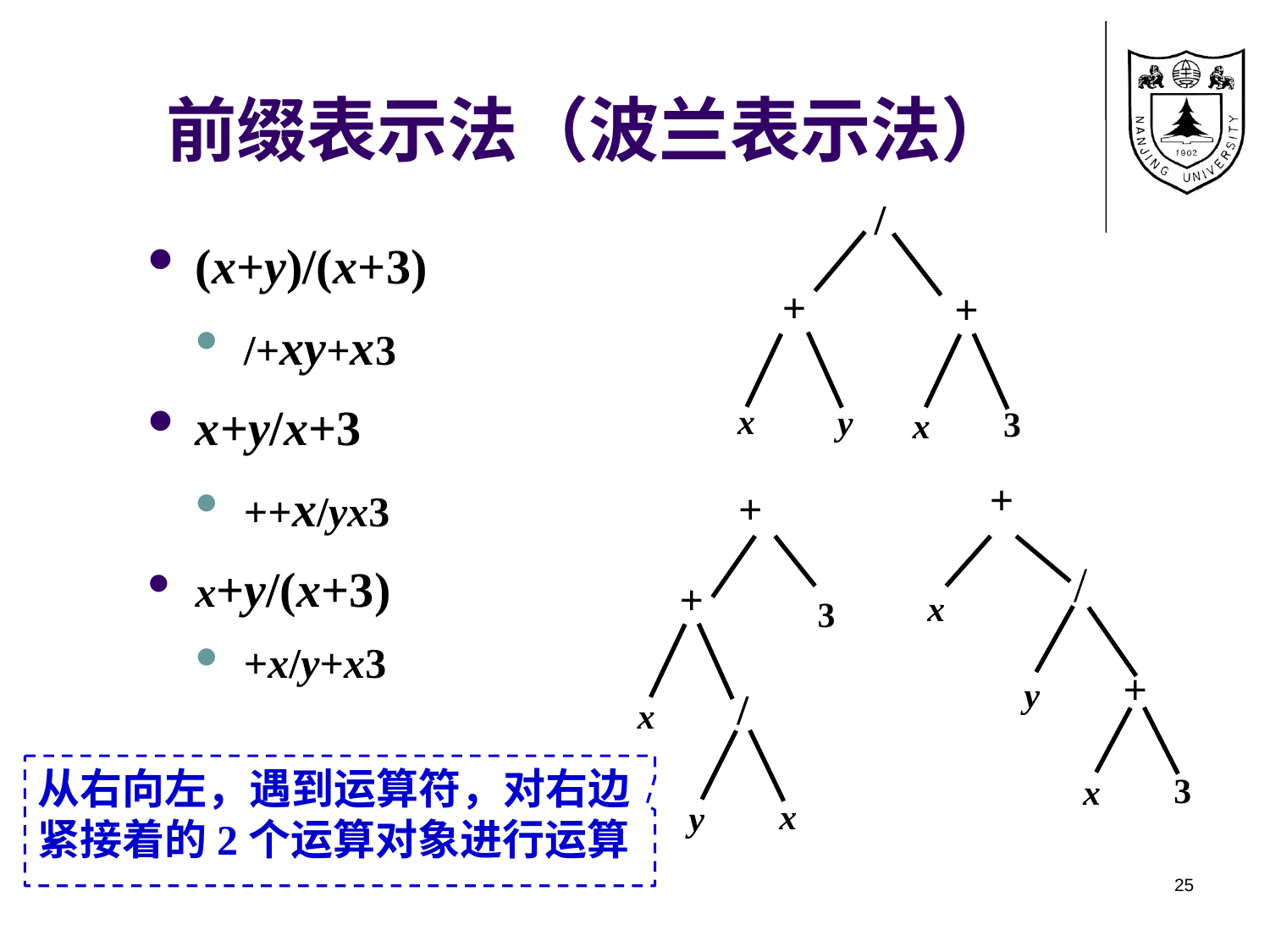

# 前缀表示法（波兰表示法）
/

+
+

3
x

x
y
(x+y)/(x+3)
/+xy+x3
x+y/x+3
++x/yx3
x+y/(x+3)
+x/y+x3
+

/
x

+

3
x
y
+

+

x
3
/

x
y
从右向左，遇到运算符，对右边紧接着的2个运算对象进行运算
25